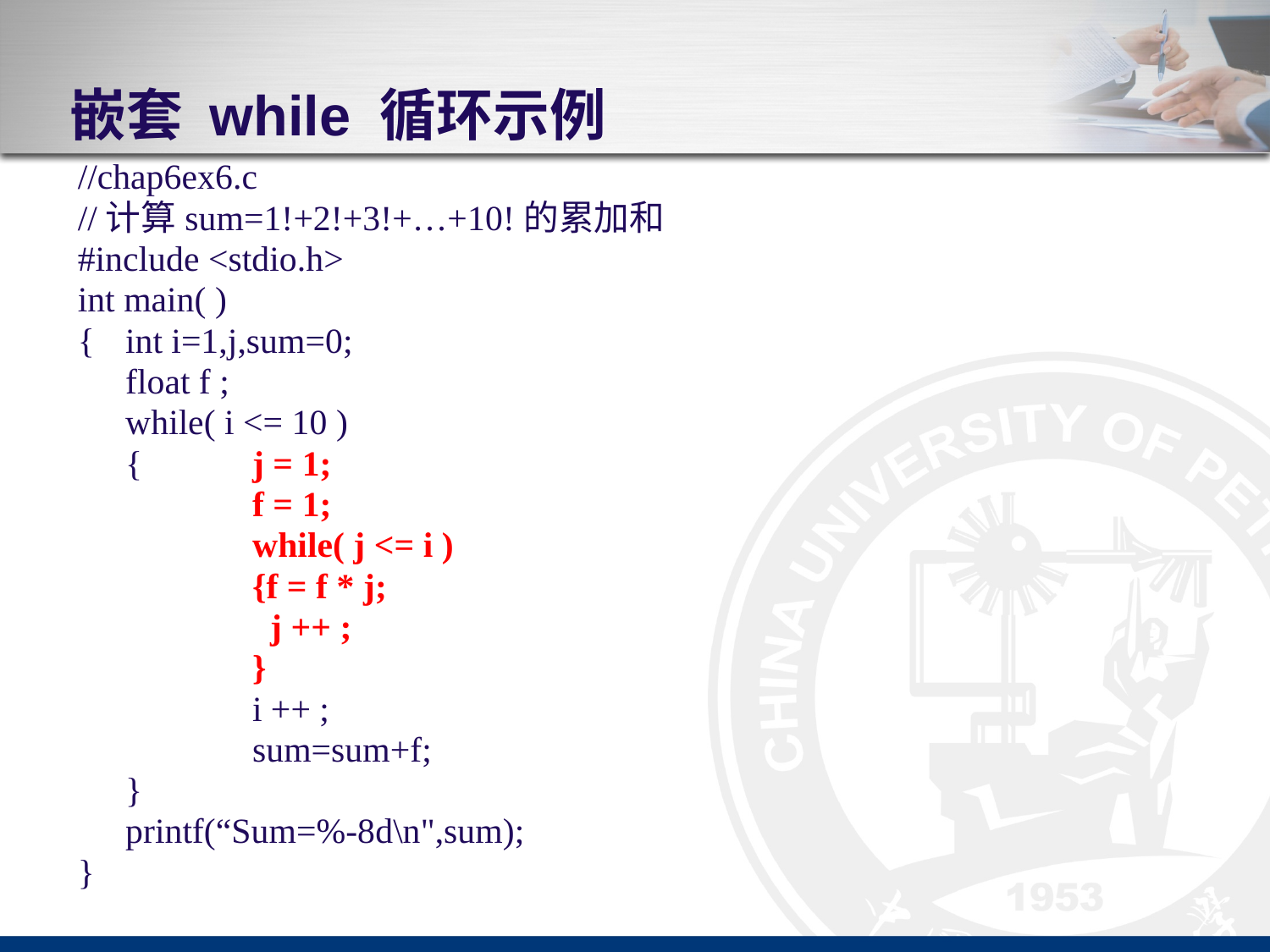

# 嵌套 while 循环示例
//chap6ex6.c
//计算sum=1!+2!+3!+…+10!的累加和
#include <stdio.h>
int main( )
{	int i=1,j,sum=0;
	float f ;
	while( i <= 10 )
	{	j = 1;
		f = 1;
		while( j <= i )
		{f = f * j;
		  j ++ ;
		}
		i ++ ;
		sum=sum+f;
	}
	printf(“Sum=%-8d\n",sum);
}